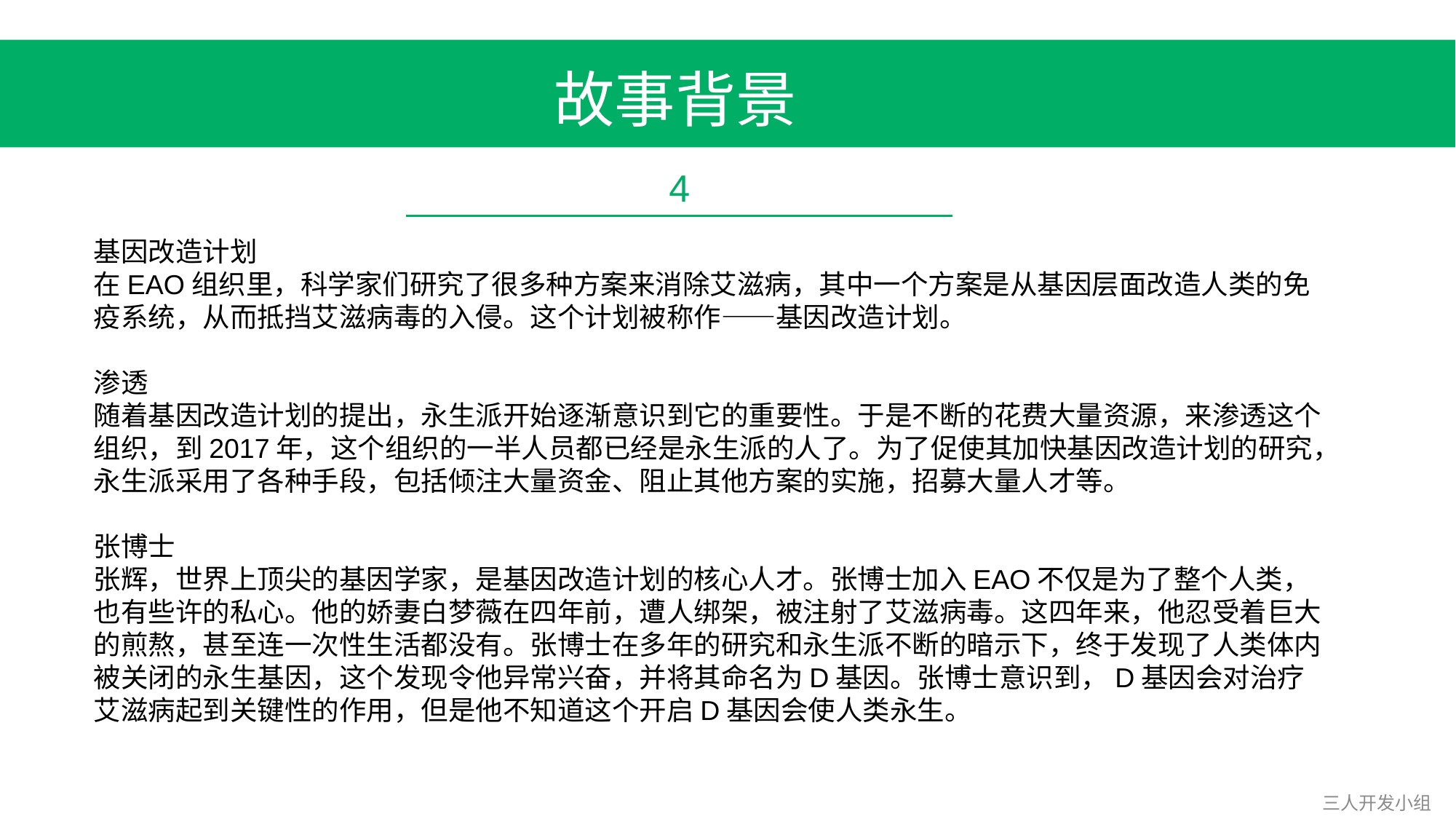

故事背景
4
基因改造计划
在EAO组织里，科学家们研究了很多种方案来消除艾滋病，其中一个方案是从基因层面改造人类的免疫系统，从而抵挡艾滋病毒的入侵。这个计划被称作——基因改造计划。

渗透
随着基因改造计划的提出，永生派开始逐渐意识到它的重要性。于是不断的花费大量资源，来渗透这个组织，到2017年，这个组织的一半人员都已经是永生派的人了。为了促使其加快基因改造计划的研究，永生派采用了各种手段，包括倾注大量资金、阻止其他方案的实施，招募大量人才等。

张博士
张辉，世界上顶尖的基因学家，是基因改造计划的核心人才。张博士加入EAO不仅是为了整个人类，也有些许的私心。他的娇妻白梦薇在四年前，遭人绑架，被注射了艾滋病毒。这四年来，他忍受着巨大的煎熬，甚至连一次性生活都没有。张博士在多年的研究和永生派不断的暗示下，终于发现了人类体内被关闭的永生基因，这个发现令他异常兴奋，并将其命名为D基因。张博士意识到，D基因会对治疗艾滋病起到关键性的作用，但是他不知道这个开启D基因会使人类永生。

三人开发小组